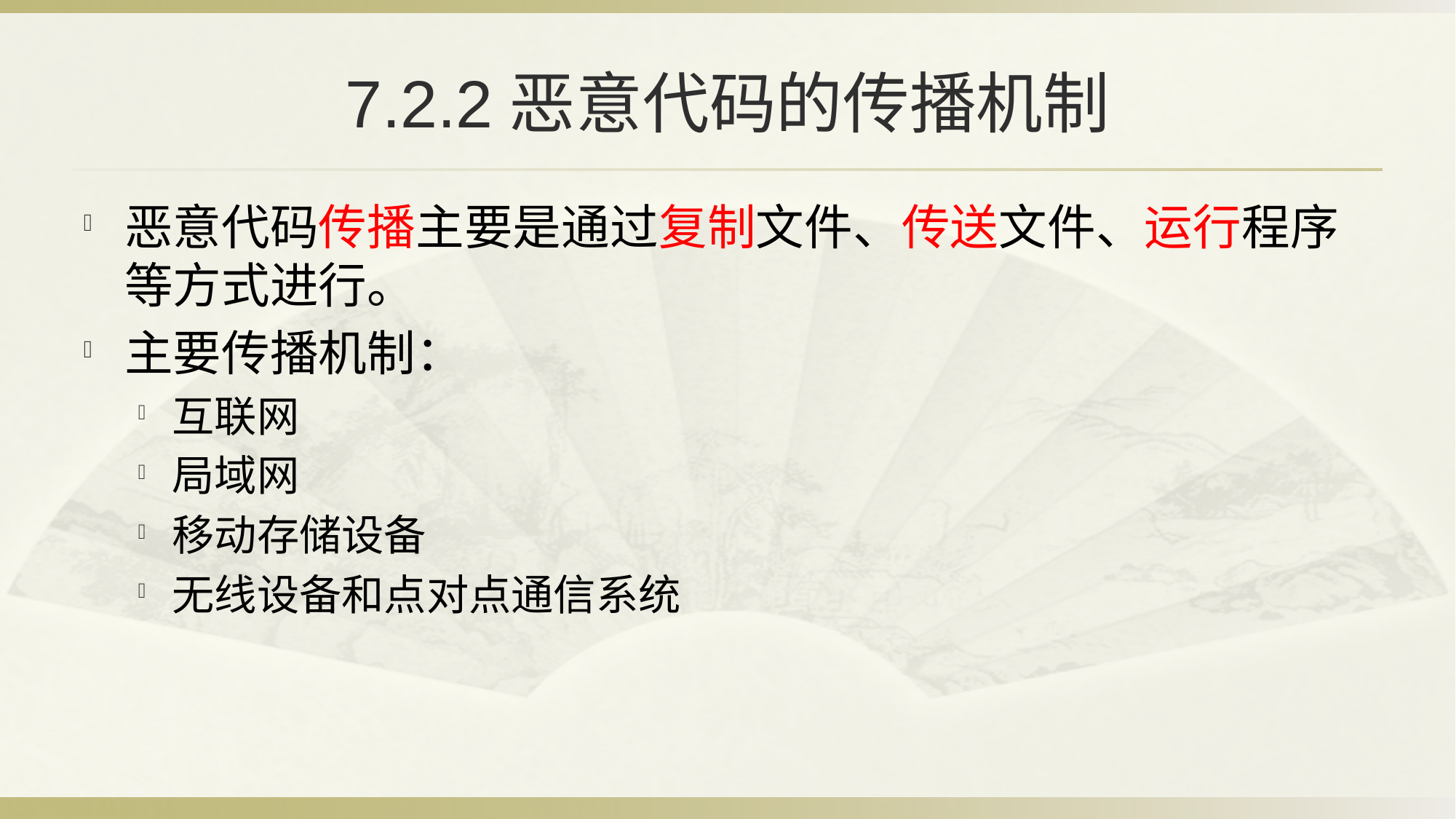

# 7.2.2恶意代码的传播机制
恶意代码传播主要是通过复制文件、传送文件、运行程序等方式进行。
主要传播机制：
互联网
局域网
移动存储设备
无线设备和点对点通信系统